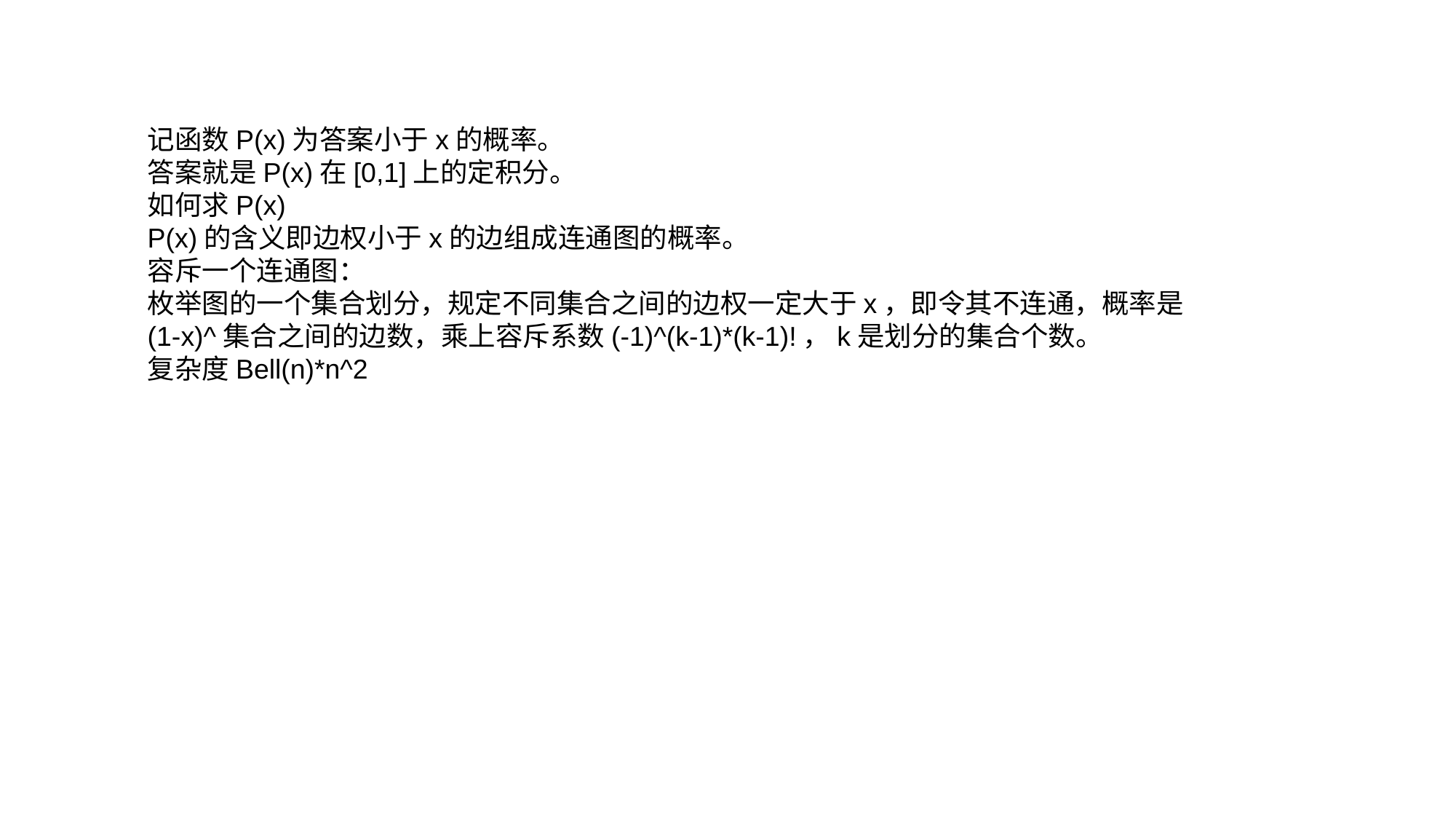

记函数P(x)为答案小于x的概率。
答案就是P(x)在[0,1]上的定积分。
如何求P(x)
P(x)的含义即边权小于x的边组成连通图的概率。
容斥一个连通图：
枚举图的一个集合划分，规定不同集合之间的边权一定大于x，即令其不连通，概率是
(1-x)^集合之间的边数，乘上容斥系数(-1)^(k-1)*(k-1)!，k是划分的集合个数。
复杂度Bell(n)*n^2